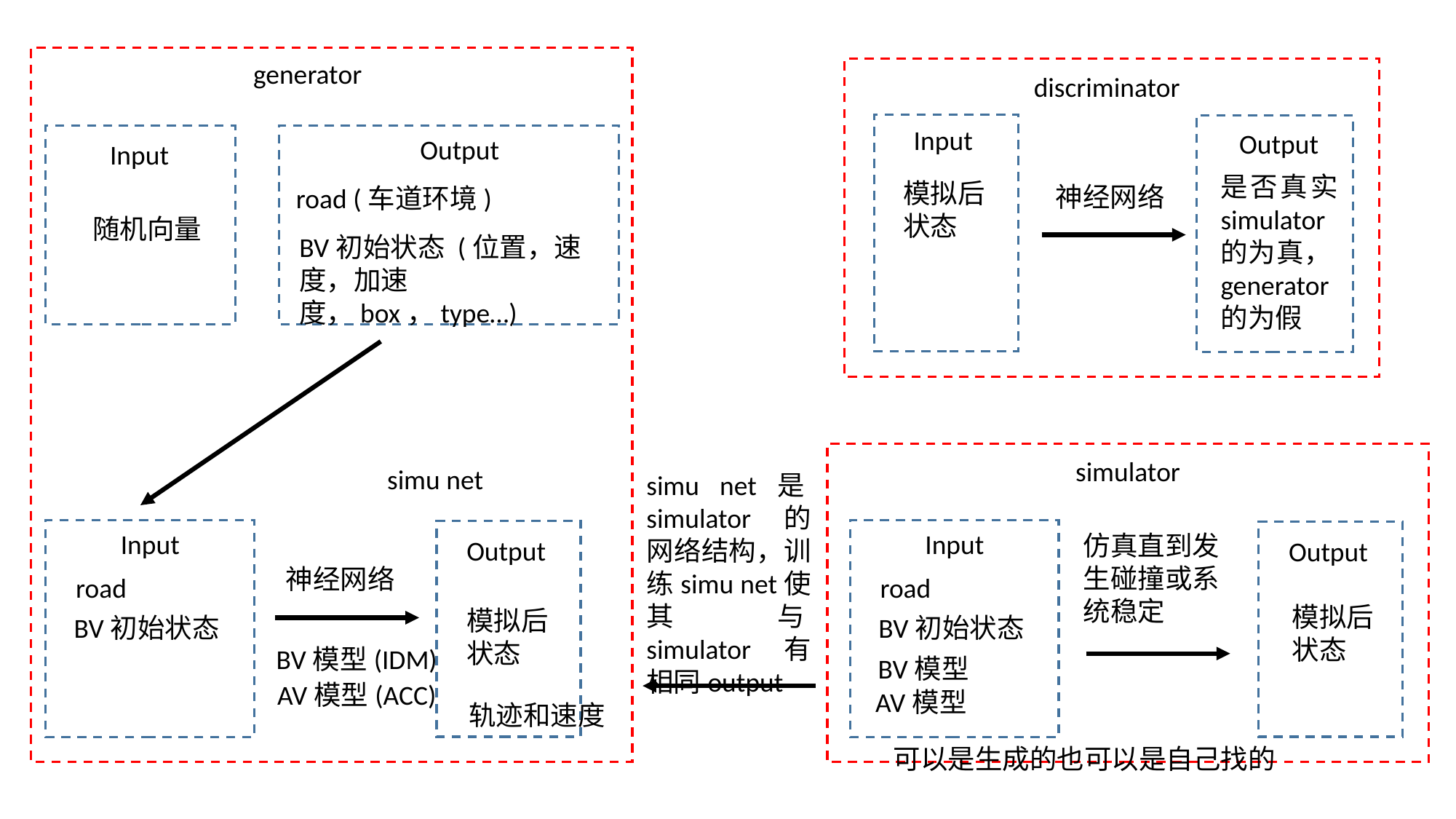

generator

discriminator

Input
Output

Output
Input
是否真实 simulator的为真，generator的为假
模拟后状态
神经网络
road (车道环境)
随机向量
BV初始状态 (位置，速度，加速度，box，type…)

simulator
simu net
simu net是simulator的网络结构，训练simu net使其与simulator有相同output

Input
Input

仿真直到发生碰撞或系统稳定
Output
Output
神经网络
road
road
模拟后状态
模拟后状态
BV初始状态
BV初始状态
BV模型(IDM)
BV模型
AV模型(ACC)
AV模型
轨迹和速度
可以是生成的也可以是自己找的